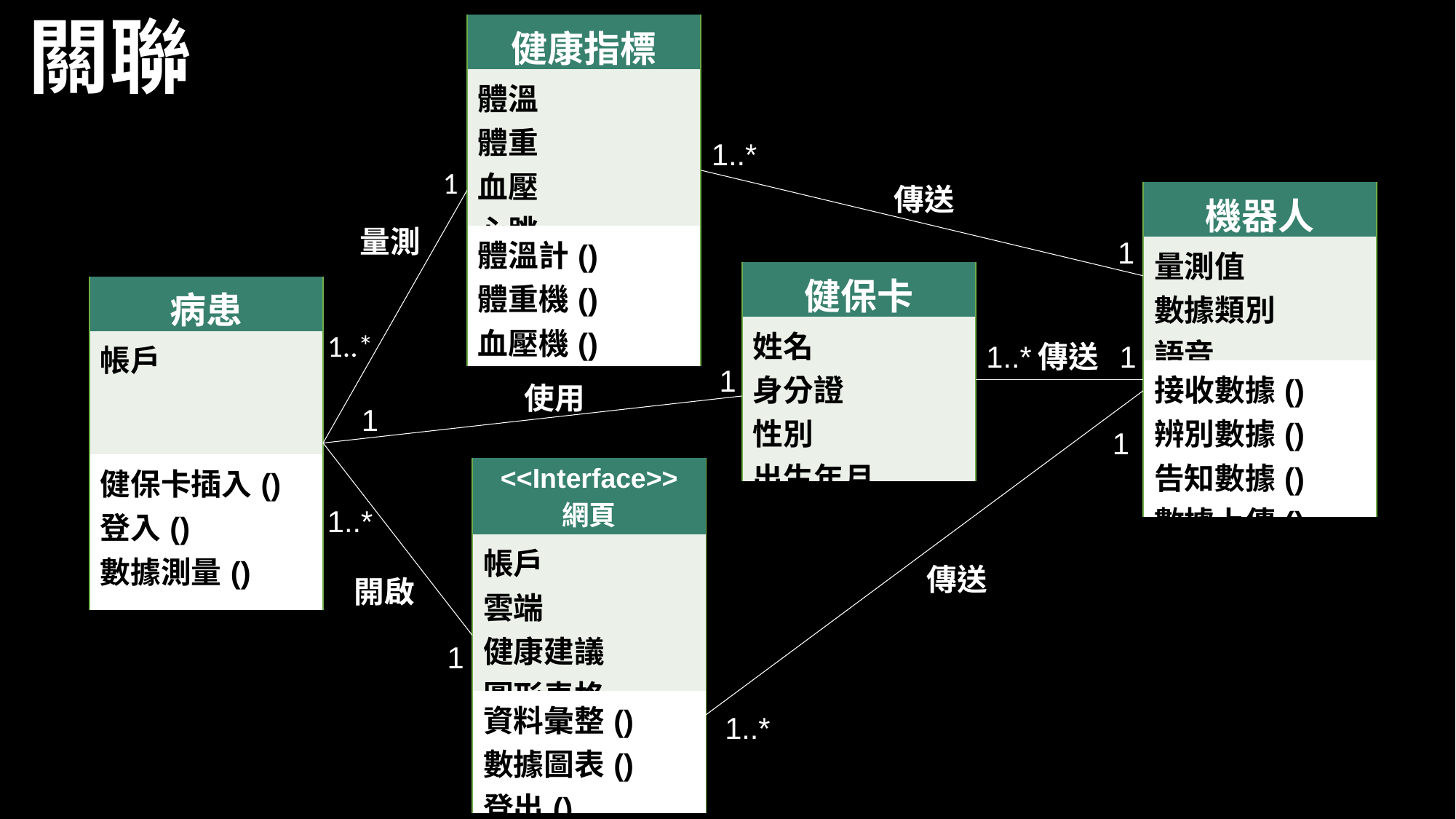

關聯
| 健康指標 |
| --- |
| 體溫 體重 血壓 心跳 |
| 體溫計() 體重機() 血壓機() |
1..*
1
傳送
| 機器人 |
| --- |
| 量測值 數據類別 語音 |
| 接收數據() 辨別數據() 告知數據() 數據上傳() |
量測
1
| 健保卡 |
| --- |
| 姓名 身分證 性別 出生年月 |
| 病患 |
| --- |
| 帳戶 |
| 健保卡插入() 登入() 數據測量() |
1..*
1
1..*
傳送
1
使用
1
1
| <<Interface>> 網頁 |
| --- |
| 帳戶 雲端 健康建議 圖形表格 |
| 資料彙整() 數據圖表() 登出() |
1..*
傳送
開啟
1
1..*